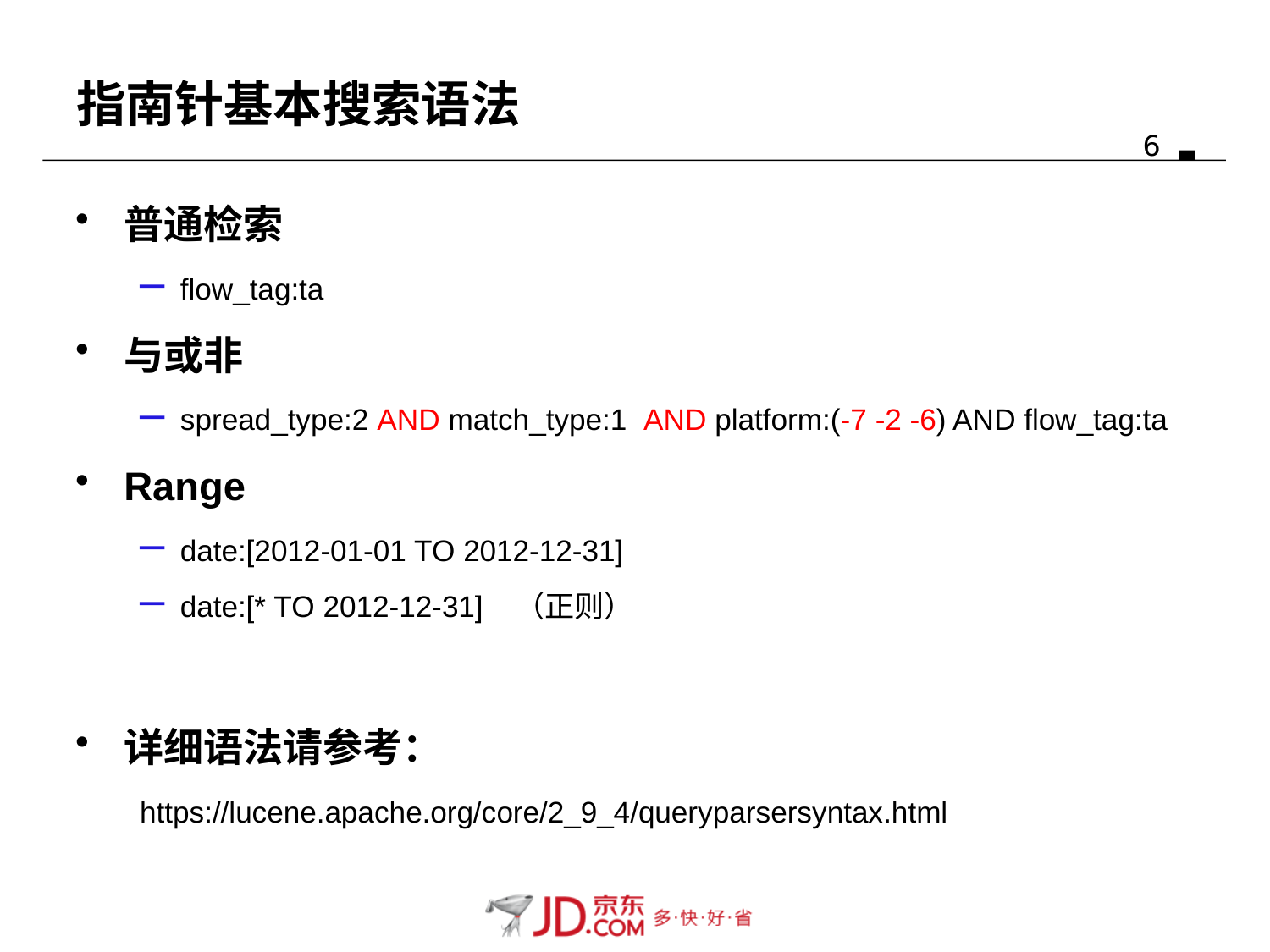

# 指南针基本搜索语法
普通检索
flow_tag:ta
与或非
spread_type:2 AND match_type:1  AND platform:(-7 -2 -6) AND flow_tag:ta
Range
date:[2012-01-01 TO 2012-12-31]
date:[* TO 2012-12-31]   （正则）

详细语法请参考：
https://lucene.apache.org/core/2_9_4/queryparsersyntax.html